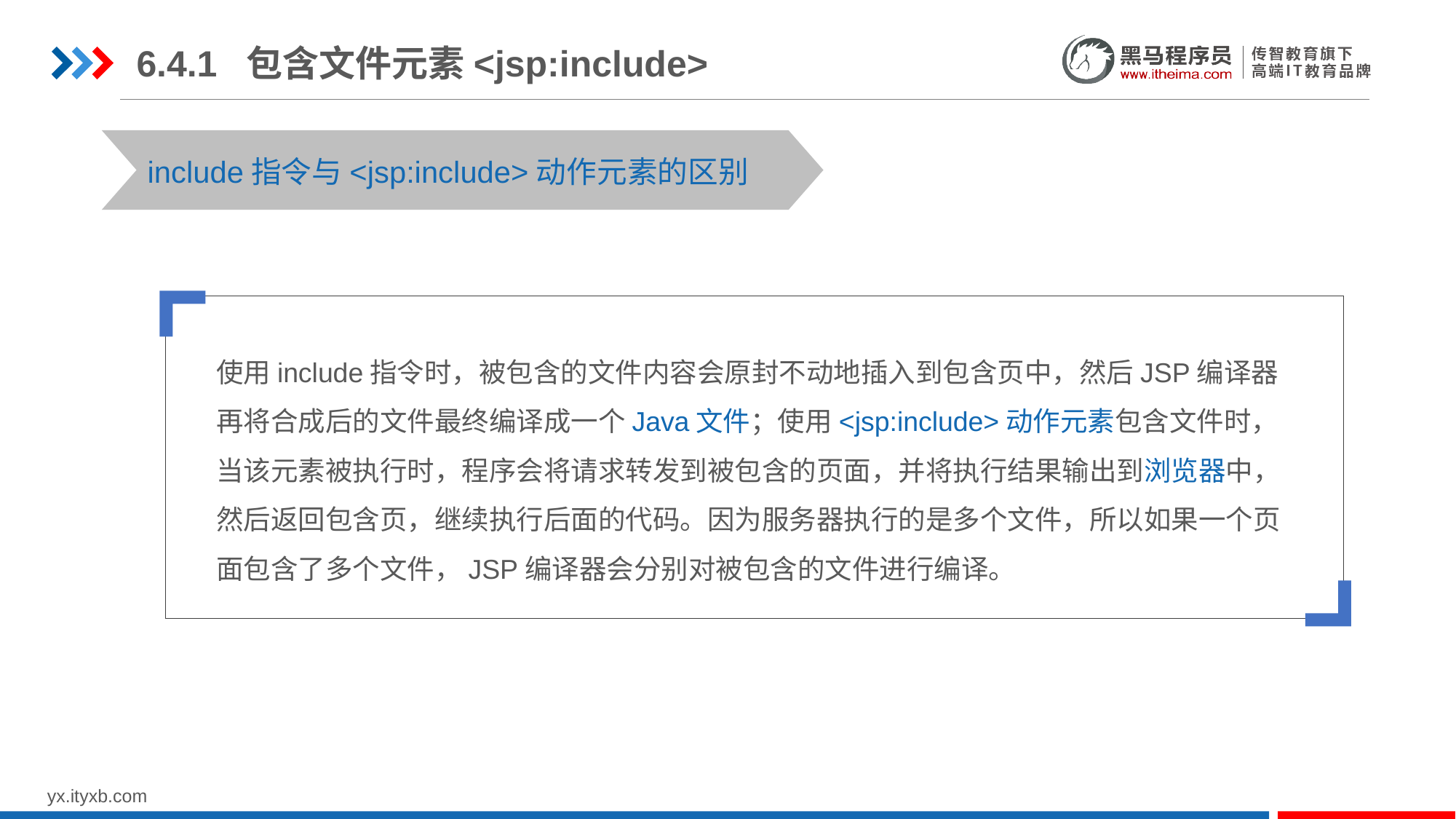

6.4.1  包含文件元素<jsp:include>

include指令与<jsp:include>动作元素的区别

使用include指令时，被包含的文件内容会原封不动地插入到包含页中，然后JSP编译器再将合成后的文件最终编译成一个Java文件；使用<jsp:include>动作元素包含文件时，当该元素被执行时，程序会将请求转发到被包含的页面，并将执行结果输出到浏览器中，然后返回包含页，继续执行后面的代码。因为服务器执行的是多个文件，所以如果一个页面包含了多个文件，JSP编译器会分别对被包含的文件进行编译。